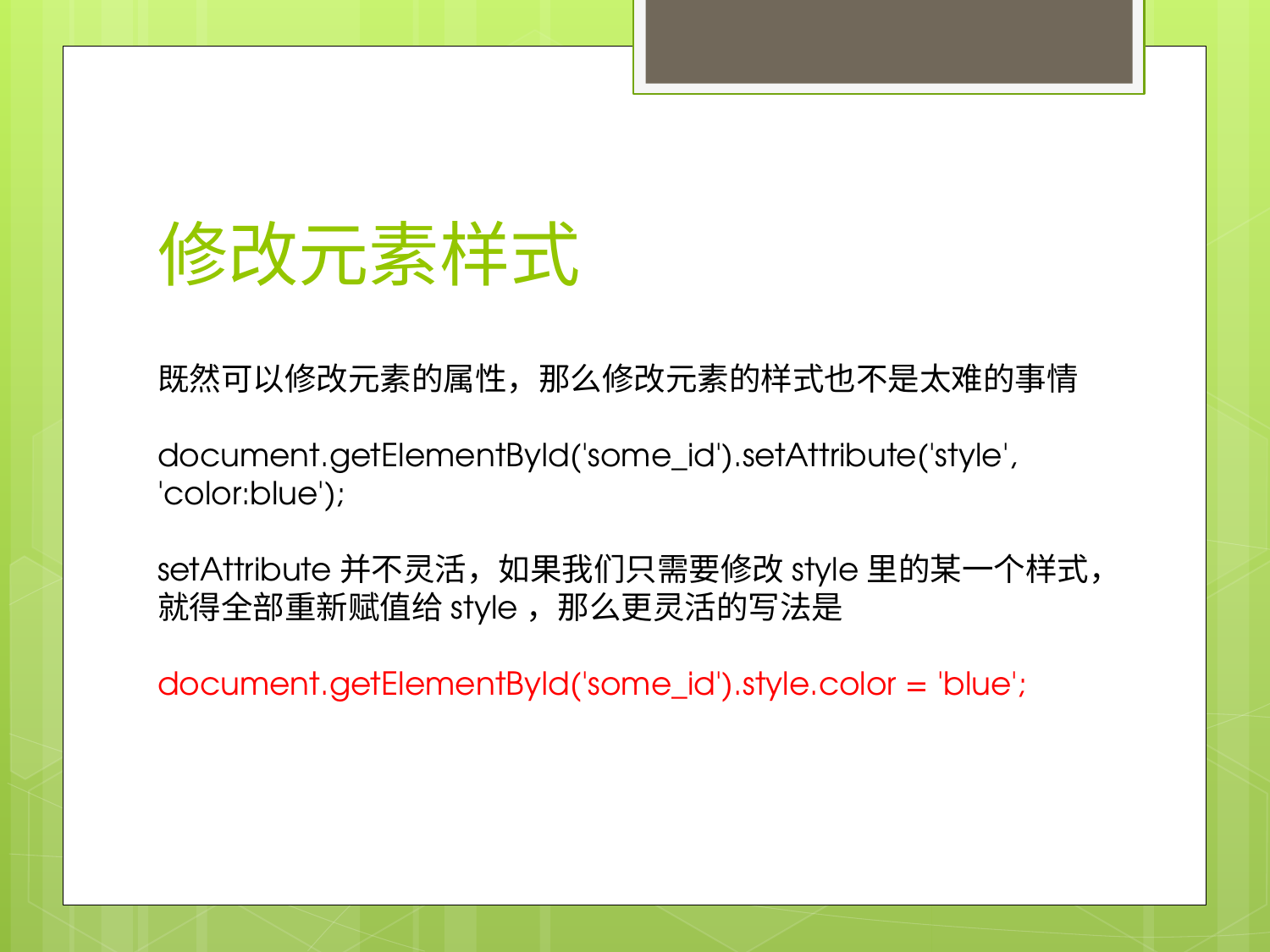

# 修改元素样式
既然可以修改元素的属性，那么修改元素的样式也不是太难的事情

document.getElementById('some_id').setAttribute('style', 'color:blue');

setAttribute并不灵活，如果我们只需要修改style里的某一个样式，就得全部重新赋值给style，那么更灵活的写法是

document.getElementById('some_id').style.color = 'blue';